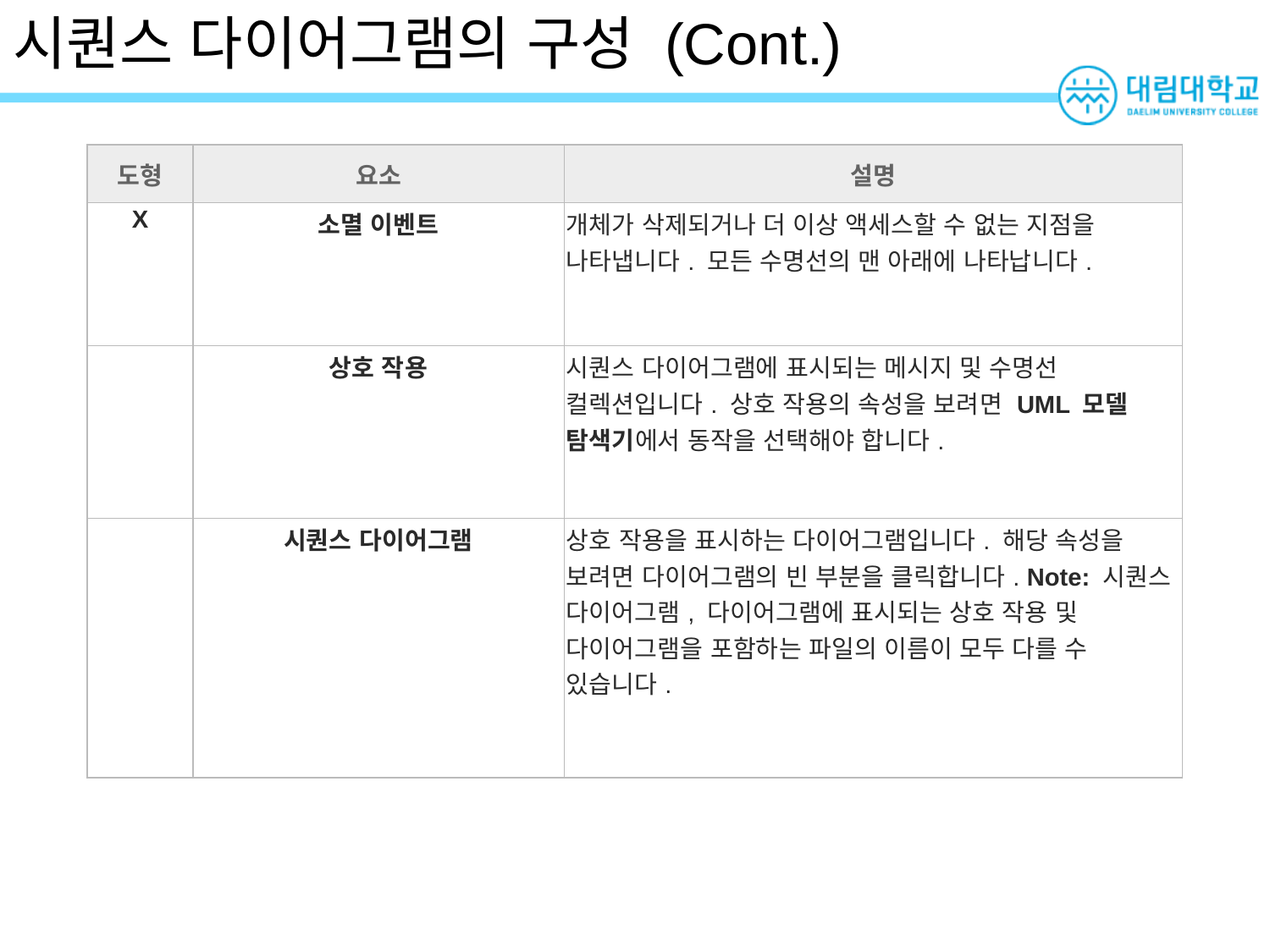

# 시퀀스 다이어그램의 구성 (Cont.)
| 도형 | 요소 | 설명 |
| --- | --- | --- |
| X | 소멸 이벤트 | 개체가 삭제되거나 더 이상 액세스할 수 없는 지점을 나타냅니다. 모든 수명선의 맨 아래에 나타납니다. |
|  | 상호 작용 | 시퀀스 다이어그램에 표시되는 메시지 및 수명선 컬렉션입니다. 상호 작용의 속성을 보려면 UML 모델 탐색기에서 동작을 선택해야 합니다. |
|  | 시퀀스 다이어그램 | 상호 작용을 표시하는 다이어그램입니다. 해당 속성을 보려면 다이어그램의 빈 부분을 클릭합니다. Note: 시퀀스 다이어그램, 다이어그램에 표시되는 상호 작용 및 다이어그램을 포함하는 파일의 이름이 모두 다를 수 있습니다. |